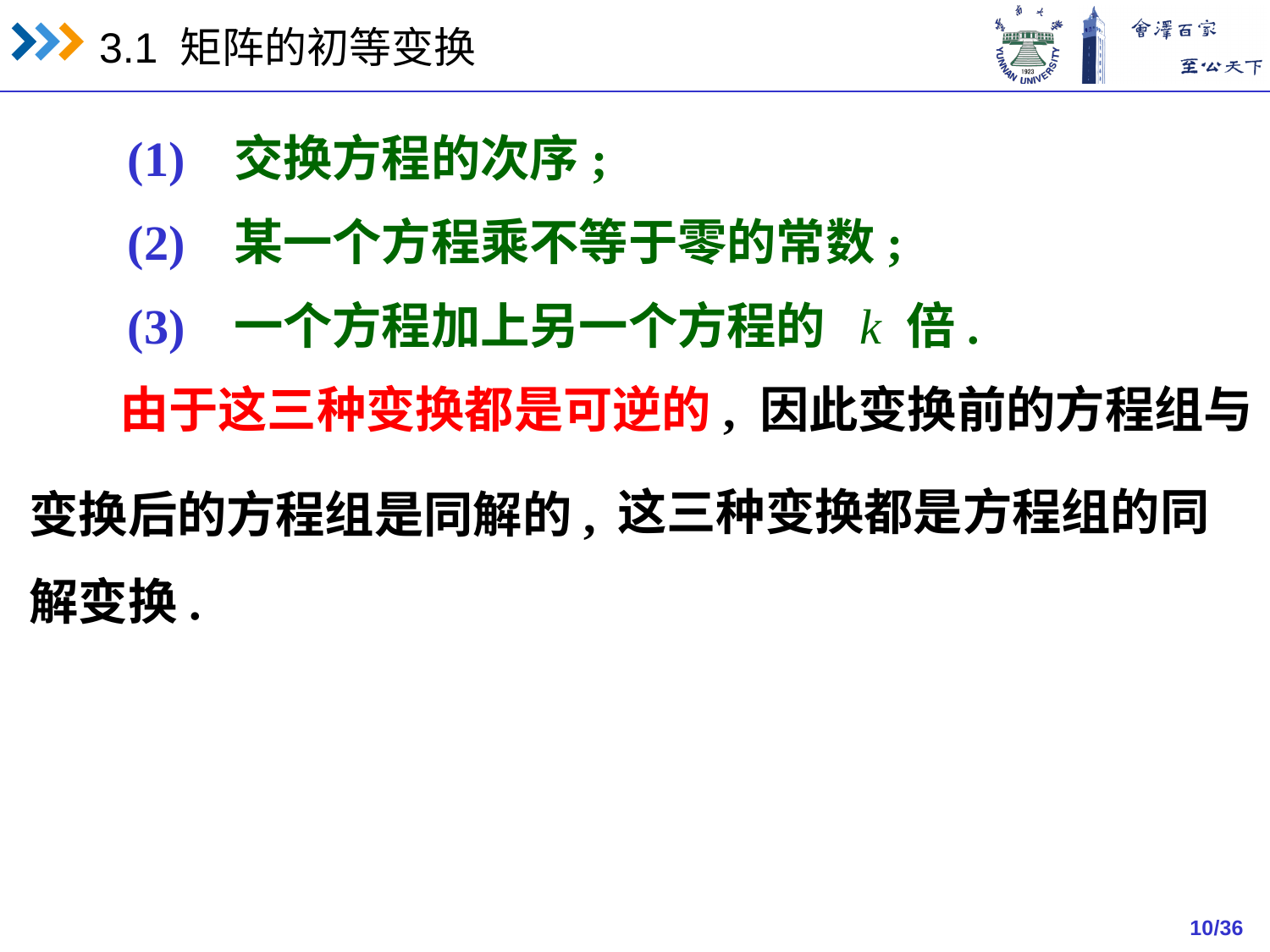

(1)   交换方程的次序;
        (2)   某一个方程乘不等于零的常数;
        (3)   一个方程加上另一个方程的  k 倍.
       由于这三种变换都是可逆的, 因此变换前的方程组与
这三种变换都是方程组的同
变换后的方程组是同解的,
解变换.